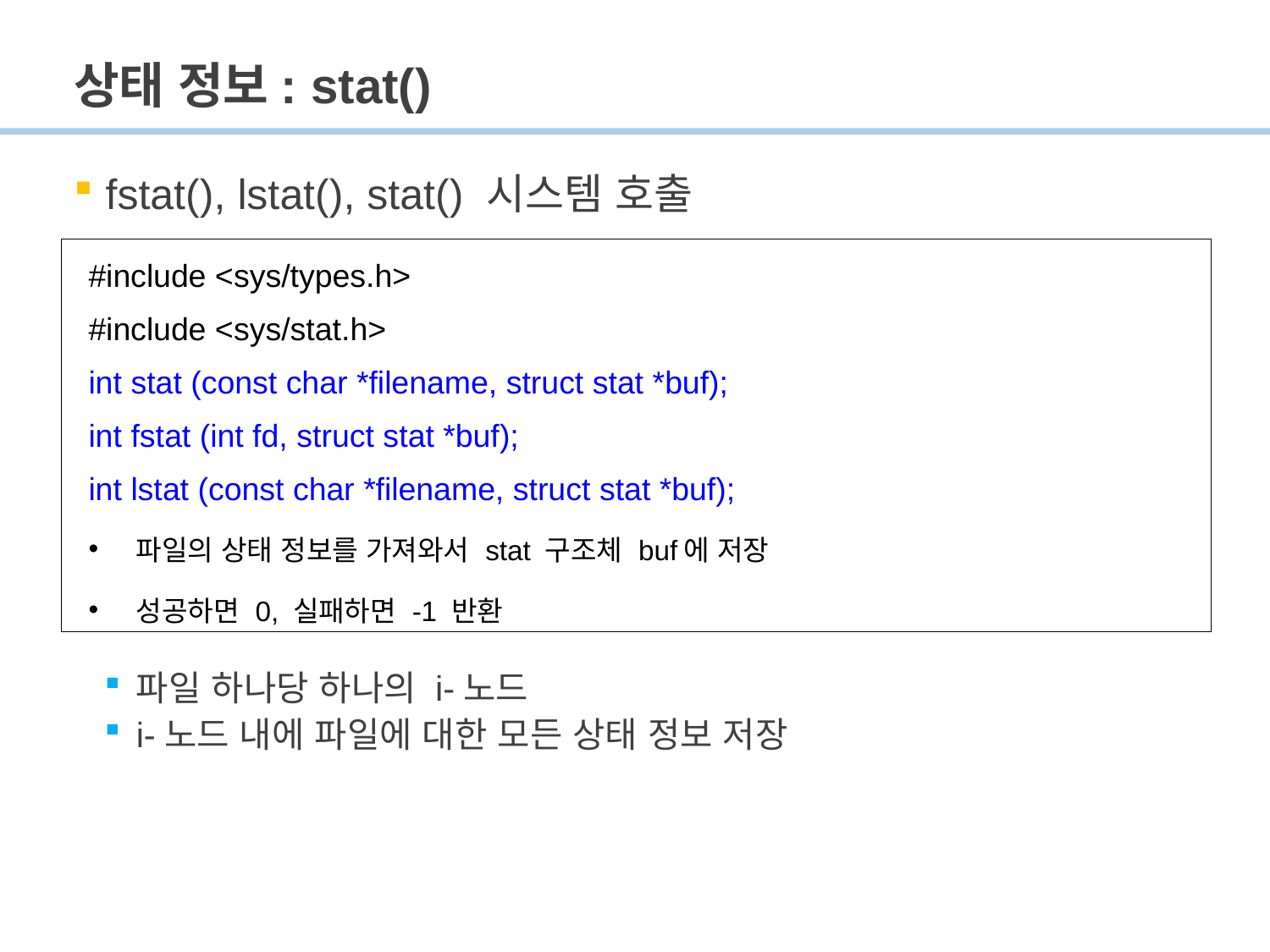

# 상태 정보: stat()
fstat(), lstat(), stat() 시스템 호출

파일 하나당 하나의 i-노드
i-노드 내에 파일에 대한 모든 상태 정보 저장
| #include <sys/types.h> #include <sys/stat.h> int stat (const char \*filename, struct stat \*buf); int fstat (int fd, struct stat \*buf); int lstat (const char \*filename, struct stat \*buf); 파일의 상태 정보를 가져와서 stat 구조체 buf에 저장 성공하면 0, 실패하면 -1 반환 |
| --- |